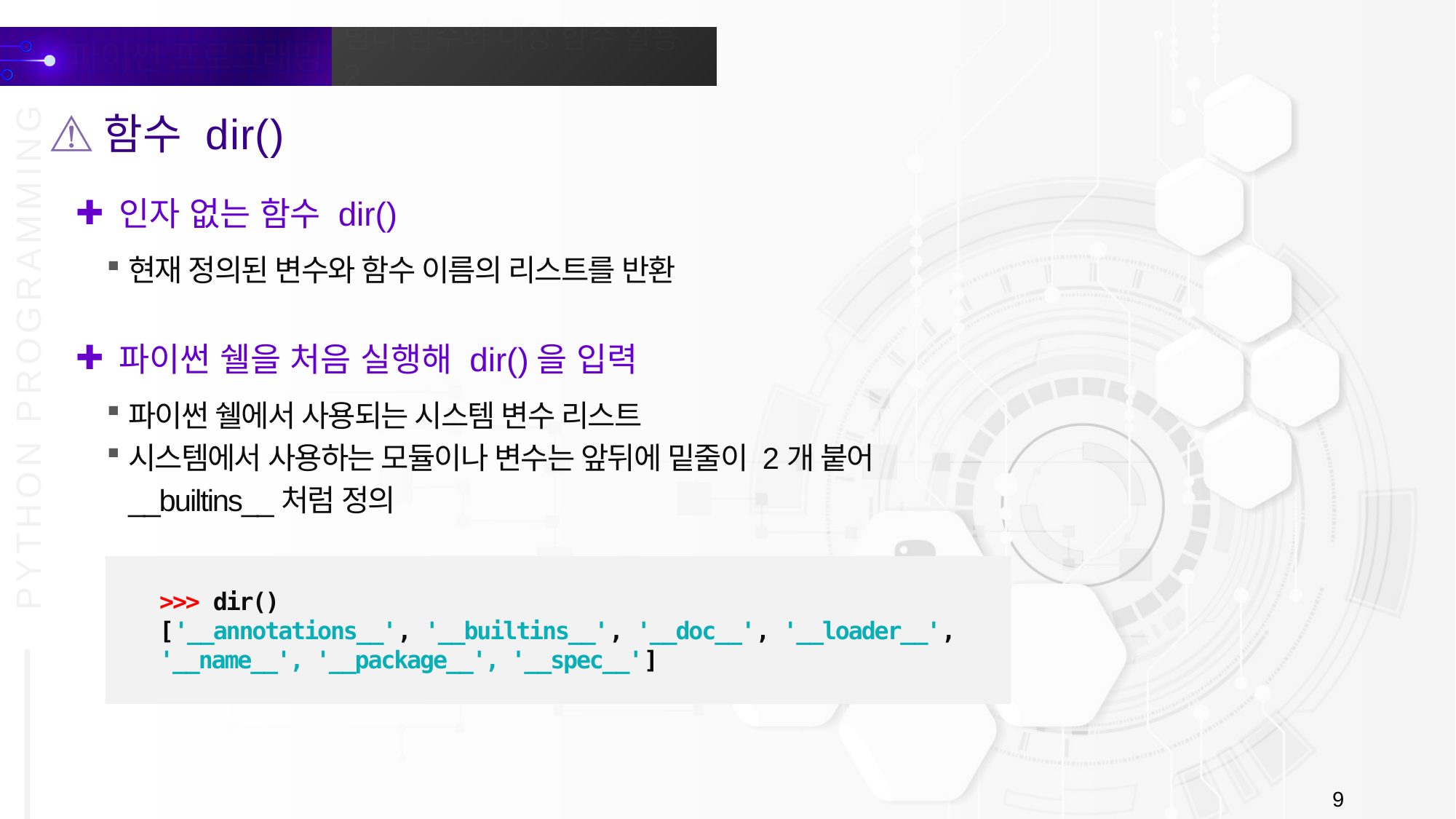

함수 dir()
인자 없는 함수 dir()
현재 정의된 변수와 함수 이름의 리스트를 반환
파이썬 쉘을 처음 실행해 dir()을 입력
파이썬 쉘에서 사용되는 시스템 변수 리스트
시스템에서 사용하는 모듈이나 변수는 앞뒤에 밑줄이 2개 붙어 __builtins__처럼 정의
>>> dir()
['__annotations__', '__builtins__', '__doc__', '__loader__', '__name__', '__package__', '__spec__']
9